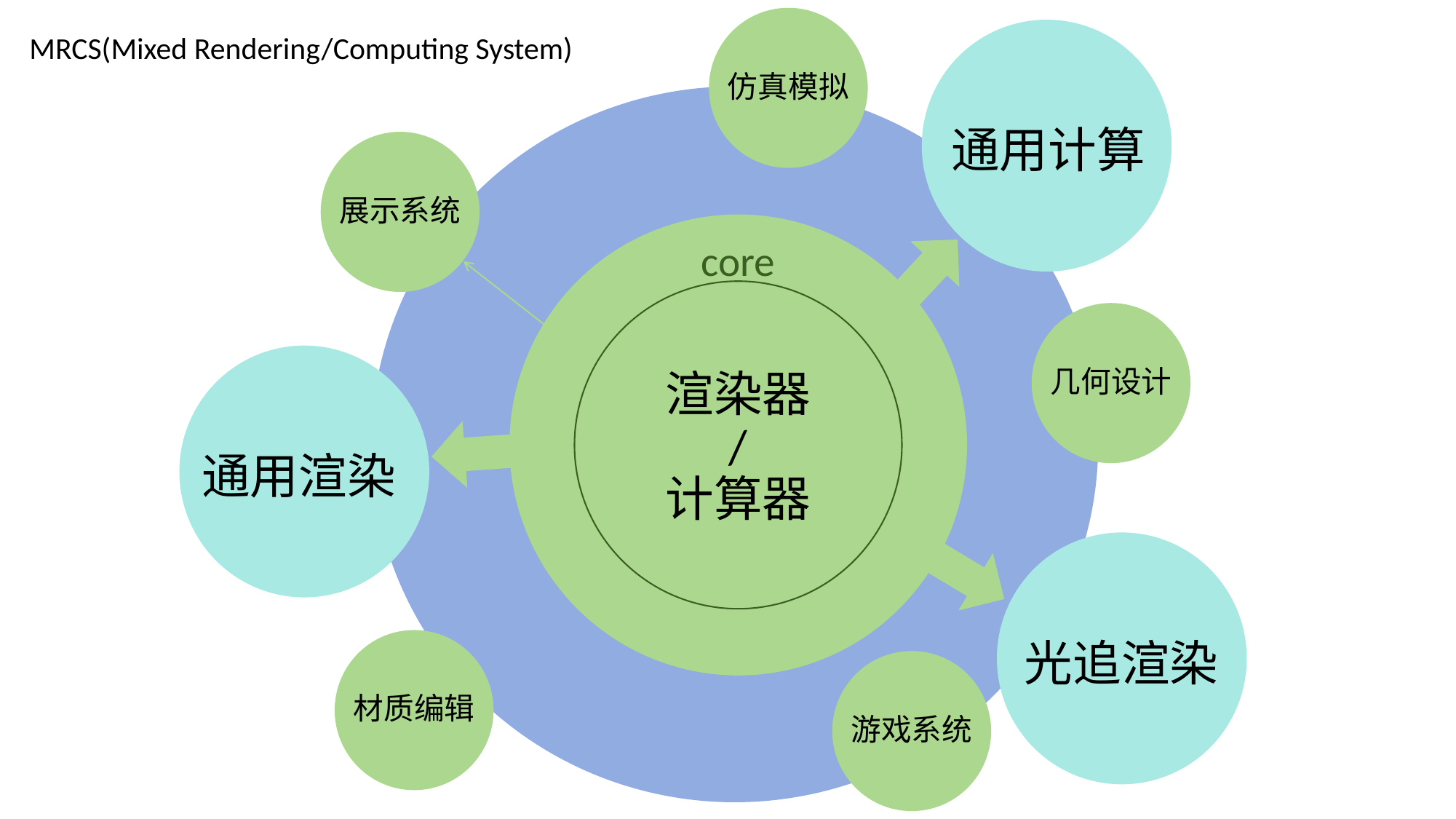

# MRCS(Mixed Rendering/Computing System)

仿真模拟

通用计算

展示系统

core

渲染器
/
计算器

几何设计

通用渲染

光追渲染

材质编辑
游戏系统